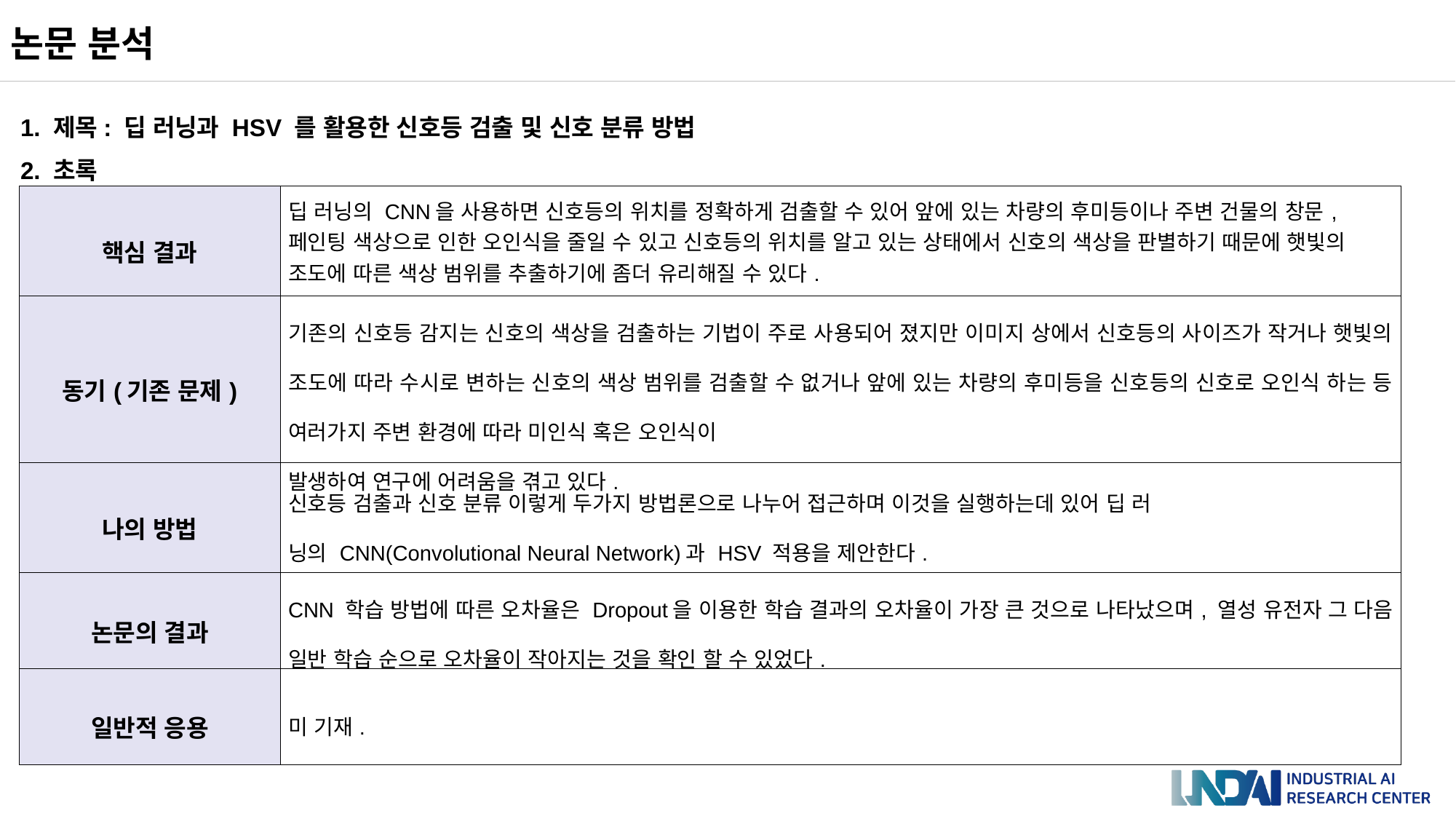

논문 분석
1. 제목: 딥 러닝과 HSV 를 활용한 신호등 검출 및 신호 분류 방법
2. 초록

| 핵심 결과 | 딥 러닝의 CNN을 사용하면 신호등의 위치를 정확하게 검출할 수 있어 앞에 있는 차량의 후미등이나 주변 건물의 창문, 페인팅 색상으로 인한 오인식을 줄일 수 있고 신호등의 위치를 알고 있는 상태에서 신호의 색상을 판별하기 때문에 햇빛의 조도에 따른 색상 범위를 추출하기에 좀더 유리해질 수 있다. |
| --- | --- |
| 동기(기존 문제) | 기존의 신호등 감지는 신호의 색상을 검출하는 기법이 주로 사용되어 졌지만 이미지 상에서 신호등의 사이즈가 작거나 햇빛의 조도에 따라 수시로 변하는 신호의 색상 범위를 검출할 수 없거나 앞에 있는 차량의 후미등을 신호등의 신호로 오인식 하는 등 여러가지 주변 환경에 따라 미인식 혹은 오인식이 발생하여 연구에 어려움을 겪고 있다. |
| 나의 방법 | 신호등 검출과 신호 분류 이렇게 두가지 방법론으로 나누어 접근하며 이것을 실행하는데 있어 딥 러 닝의 CNN(Convolutional Neural Network)과 HSV 적용을 제안한다. |
| 논문의 결과 | CNN 학습 방법에 따른 오차율은 Dropout을 이용한 학습 결과의 오차율이 가장 큰 것으로 나타났으며, 열성 유전자 그 다음 일반 학습 순으로 오차율이 작아지는 것을 확인 할 수 있었다. |
| 일반적 응용 | 미 기재. |